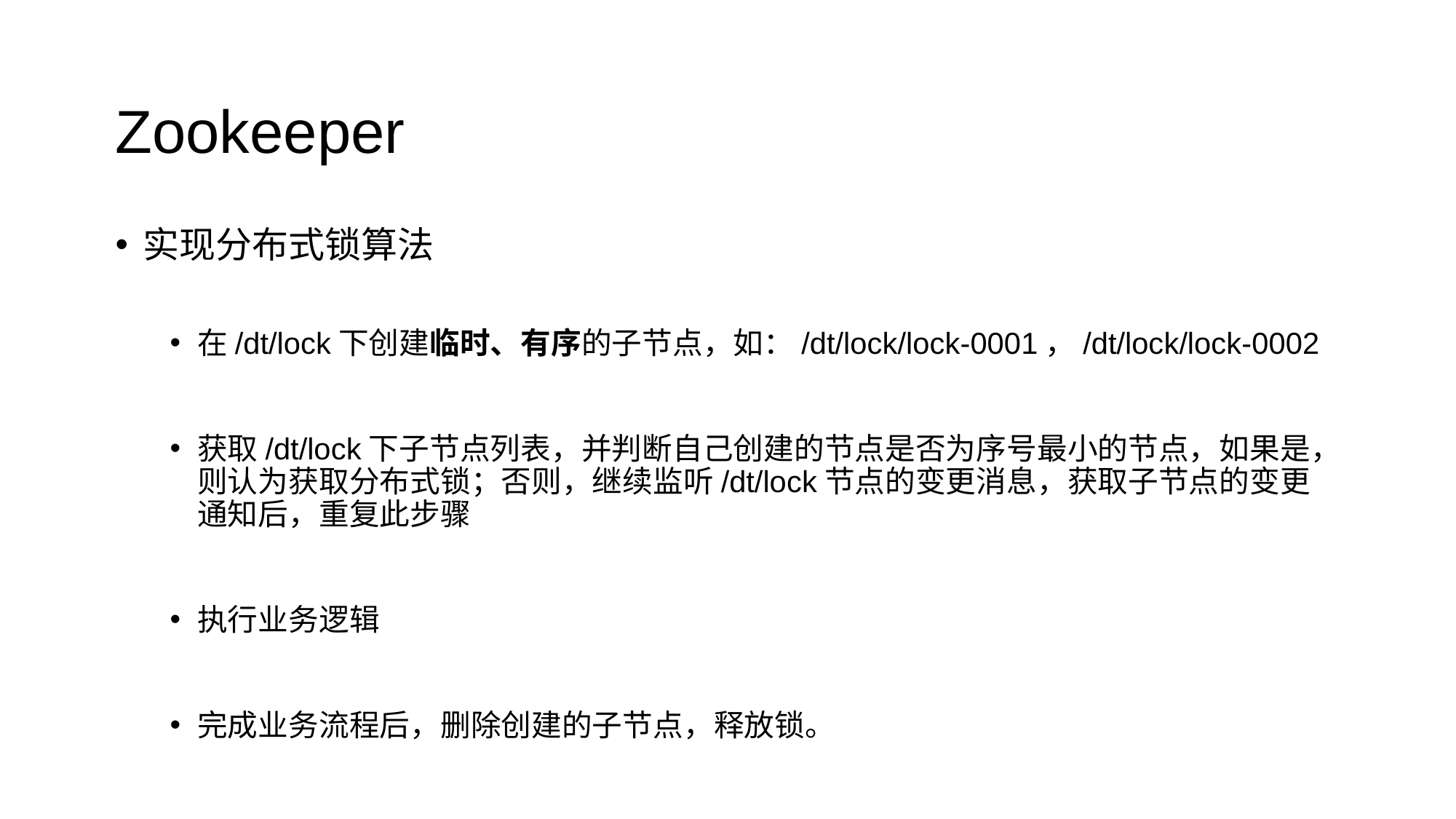

# Zookeeper
实现分布式锁算法

在/dt/lock下创建临时、有序的子节点，如：/dt/lock/lock-0001，/dt/lock/lock-0002

获取/dt/lock下子节点列表，并判断自己创建的节点是否为序号最小的节点，如果是，则认为获取分布式锁；否则，继续监听/dt/lock节点的变更消息，获取子节点的变更通知后，重复此步骤

执行业务逻辑

完成业务流程后，删除创建的子节点，释放锁。